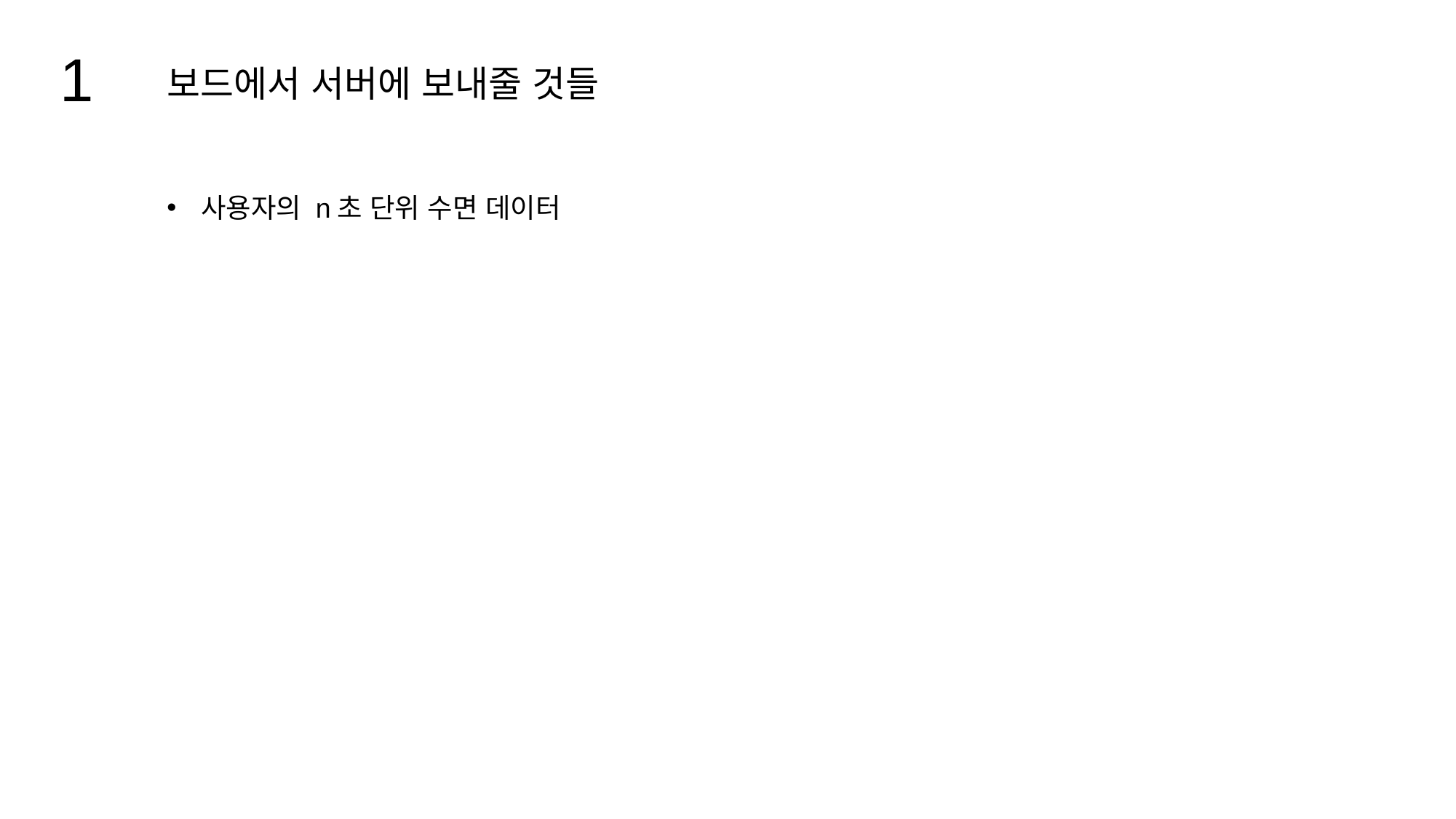

1
보드에서 서버에 보내줄 것들
사용자의 n초 단위 수면 데이터